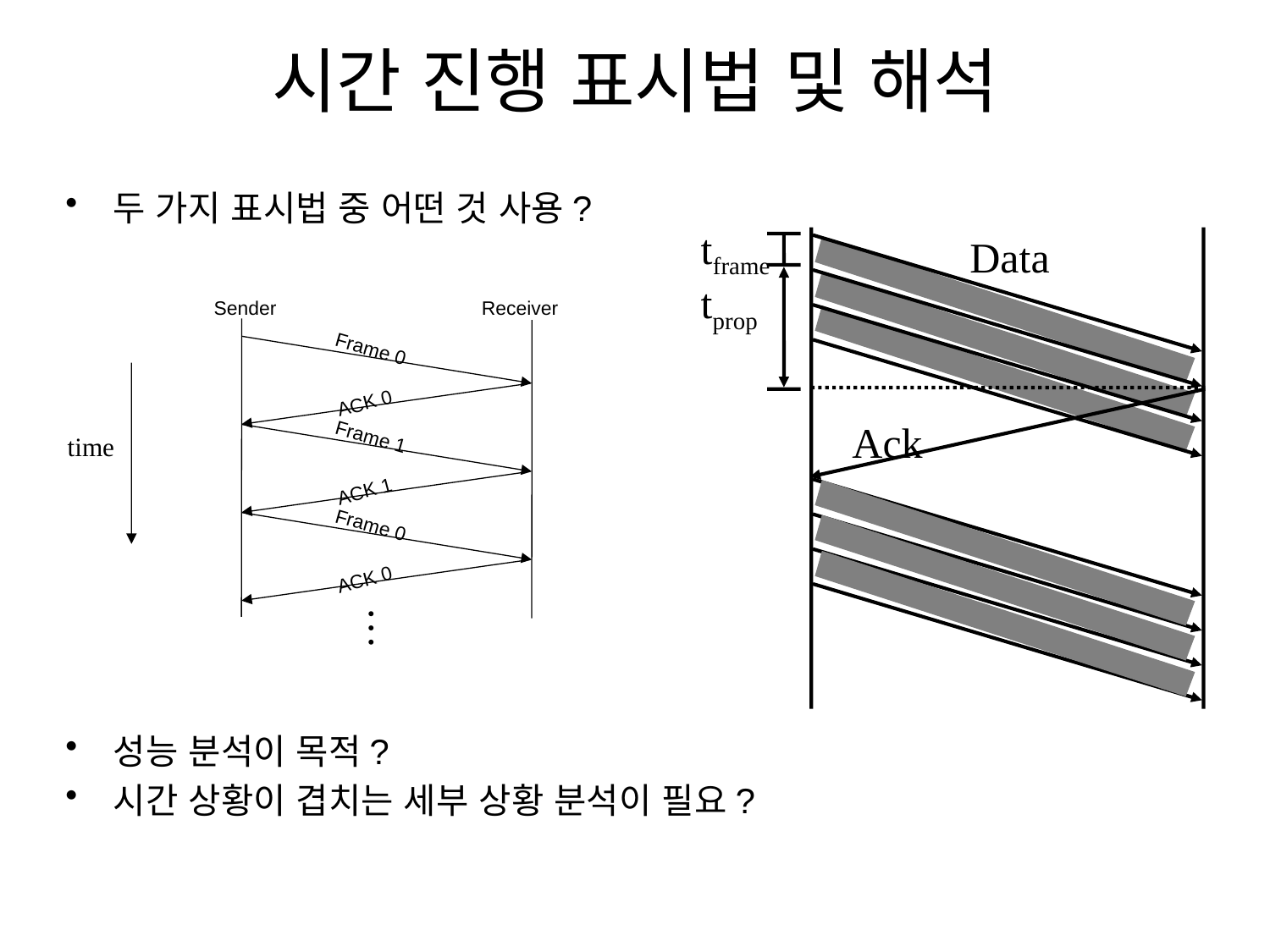

# 시간 진행 표시법 및 해석
두 가지 표시법 중 어떤 것 사용?

성능 분석이 목적?
시간 상황이 겹치는 세부 상황 분석이 필요?
tframe
Data

tprop

Ack

Sender
Receiver

Frame 0

ACK 0
time

Frame 1

ACK 1

Frame 0

ACK 0
…